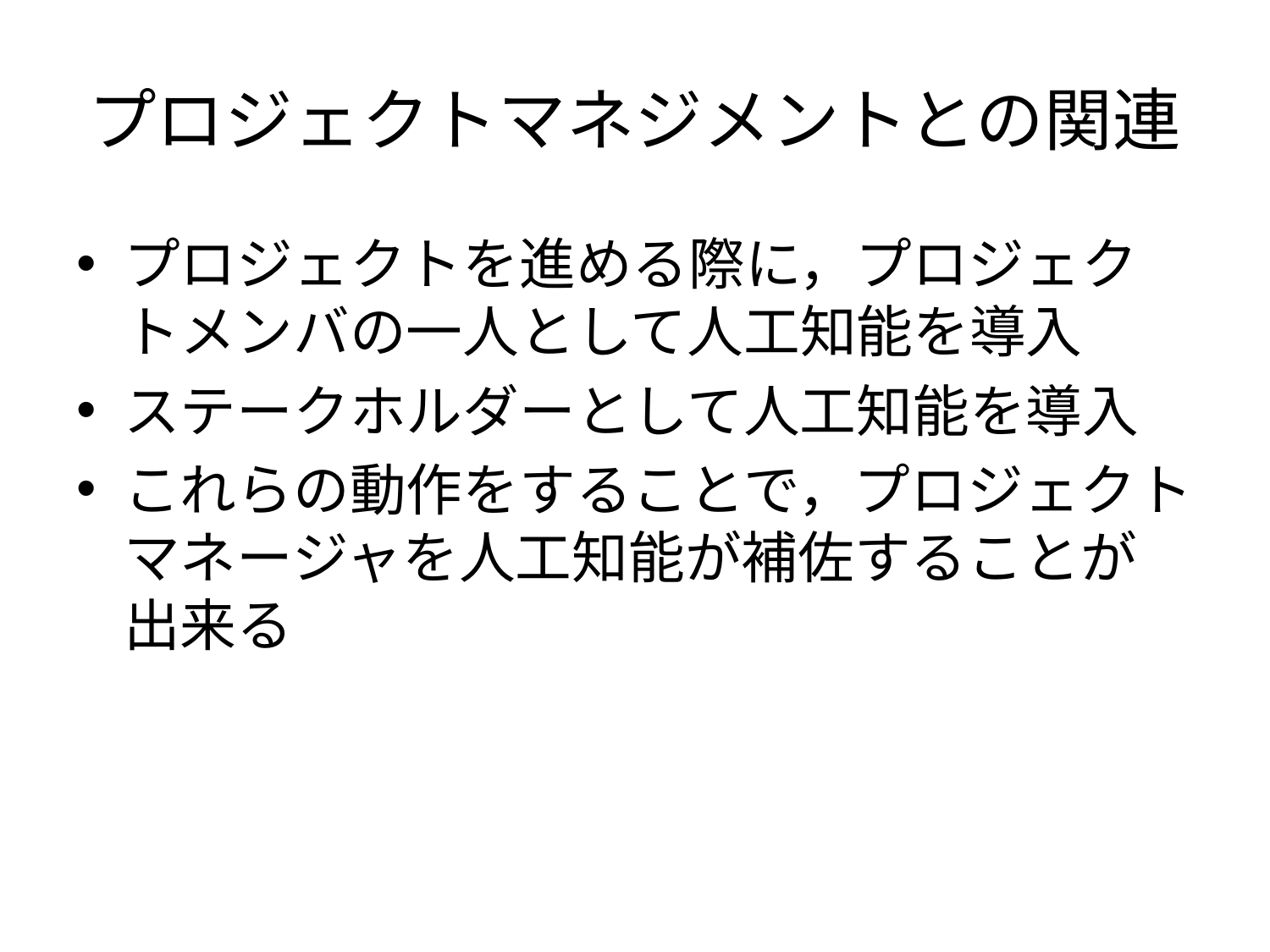

# プロジェクトマネジメントとの関連
プロジェクトを進める際に，プロジェクトメンバの一人として人工知能を導入
ステークホルダーとして人工知能を導入
これらの動作をすることで，プロジェクトマネージャを人工知能が補佐することが出来る